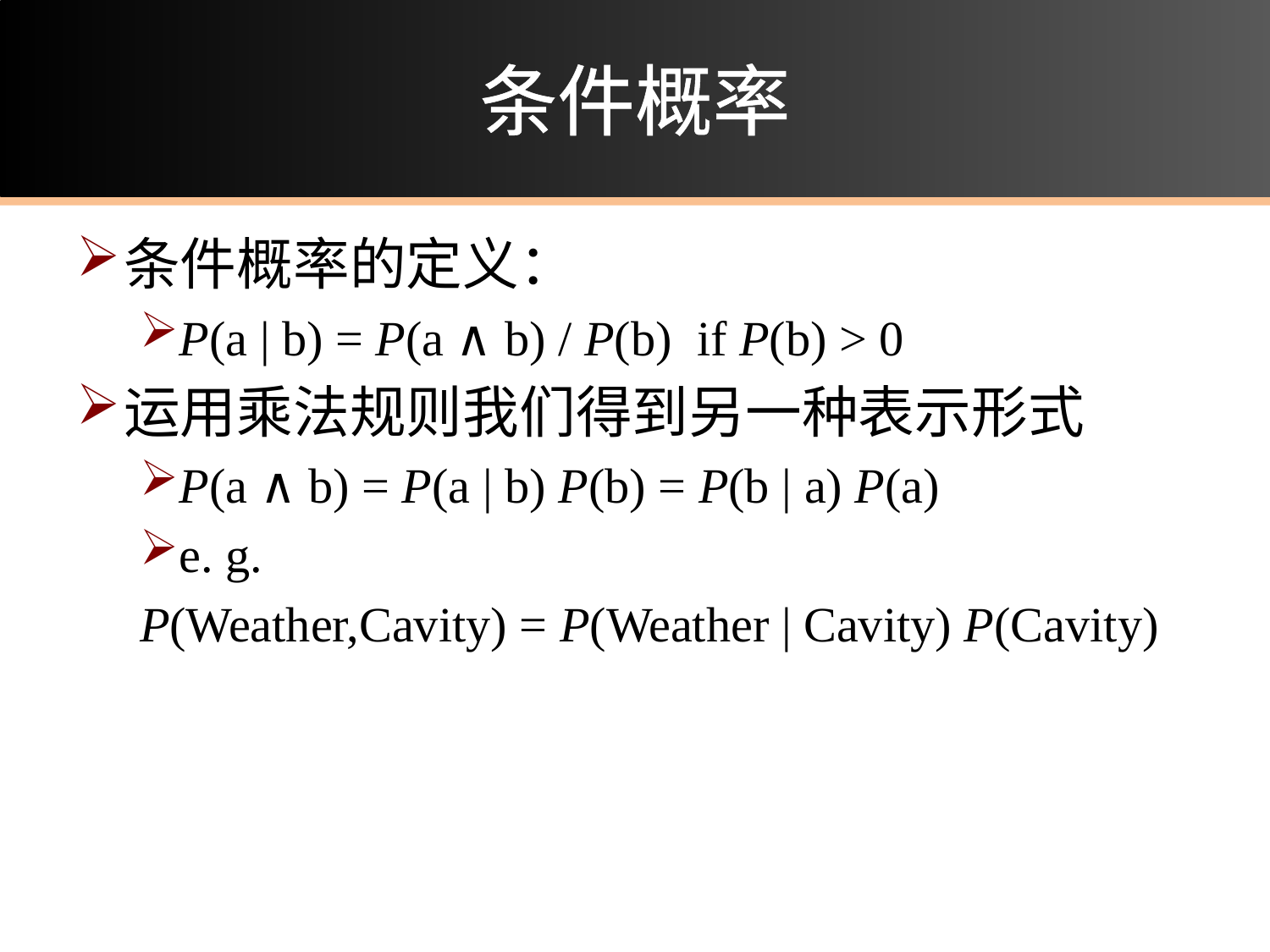

# 条件概率
条件概率的定义：
P(a | b) = P(a ∧ b) / P(b)  if P(b) > 0
运用乘法规则我们得到另一种表示形式
P(a ∧ b) = P(a | b) P(b) = P(b | a) P(a)
e. g.
P(Weather,Cavity) = P(Weather | Cavity) P(Cavity)